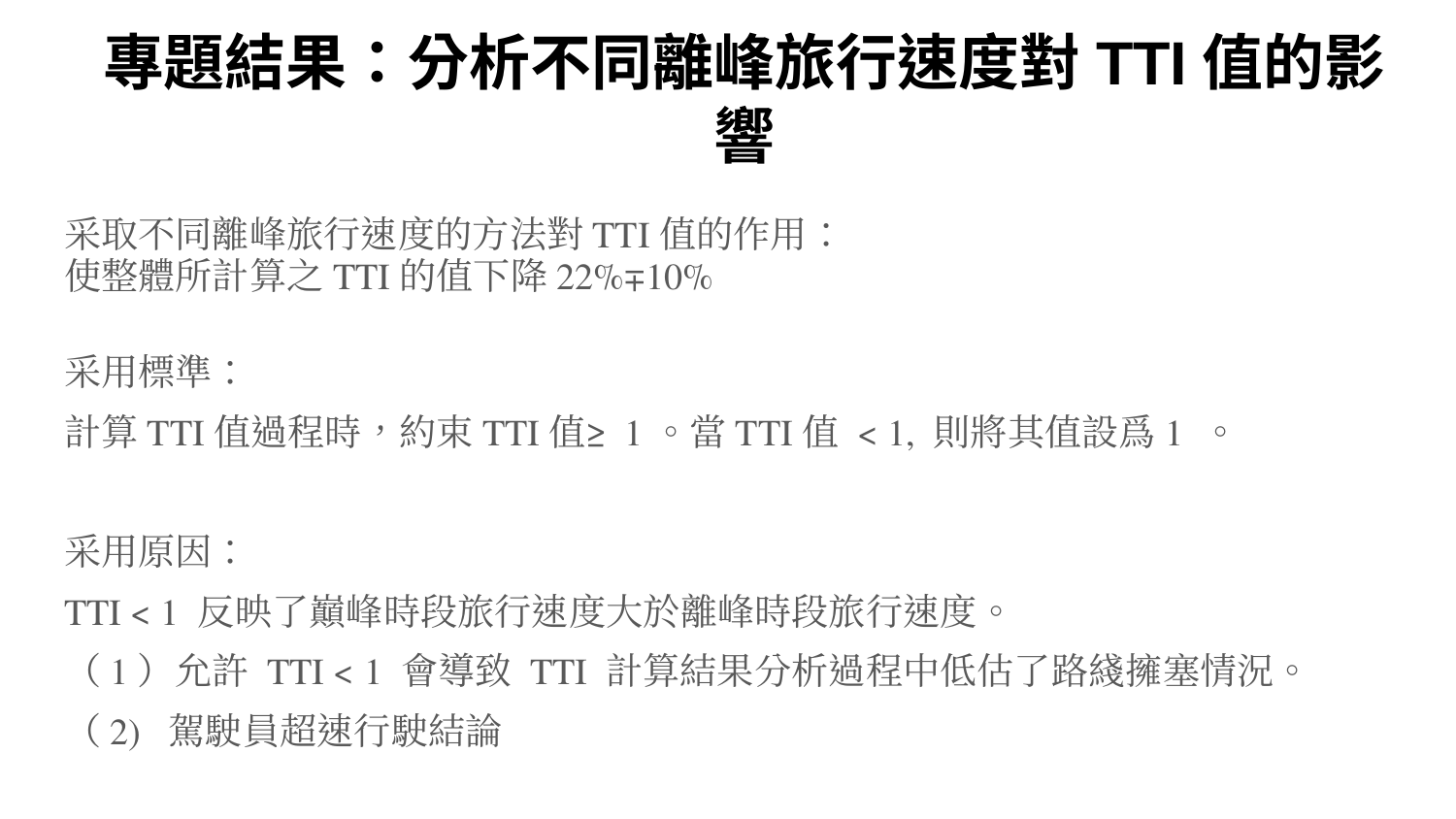

專題結果：分析不同離峰旅行速度對TTI值的影響
采取不同離峰旅行速度的方法對TTI值的作用：
使整體所計算之TTI的值下降22%∓10%

采用標準：
計算TTI值過程時，約束TTI值≥ 1。當TTI值 < 1, 則將其值設爲1 。

采用原因：
TTI < 1 反映了巔峰時段旅行速度大於離峰時段旅行速度。
（1）允許 TTI < 1 會導致 TTI 計算結果分析過程中低估了路綫擁塞情況。
（2)  駕駛員超速行駛結論